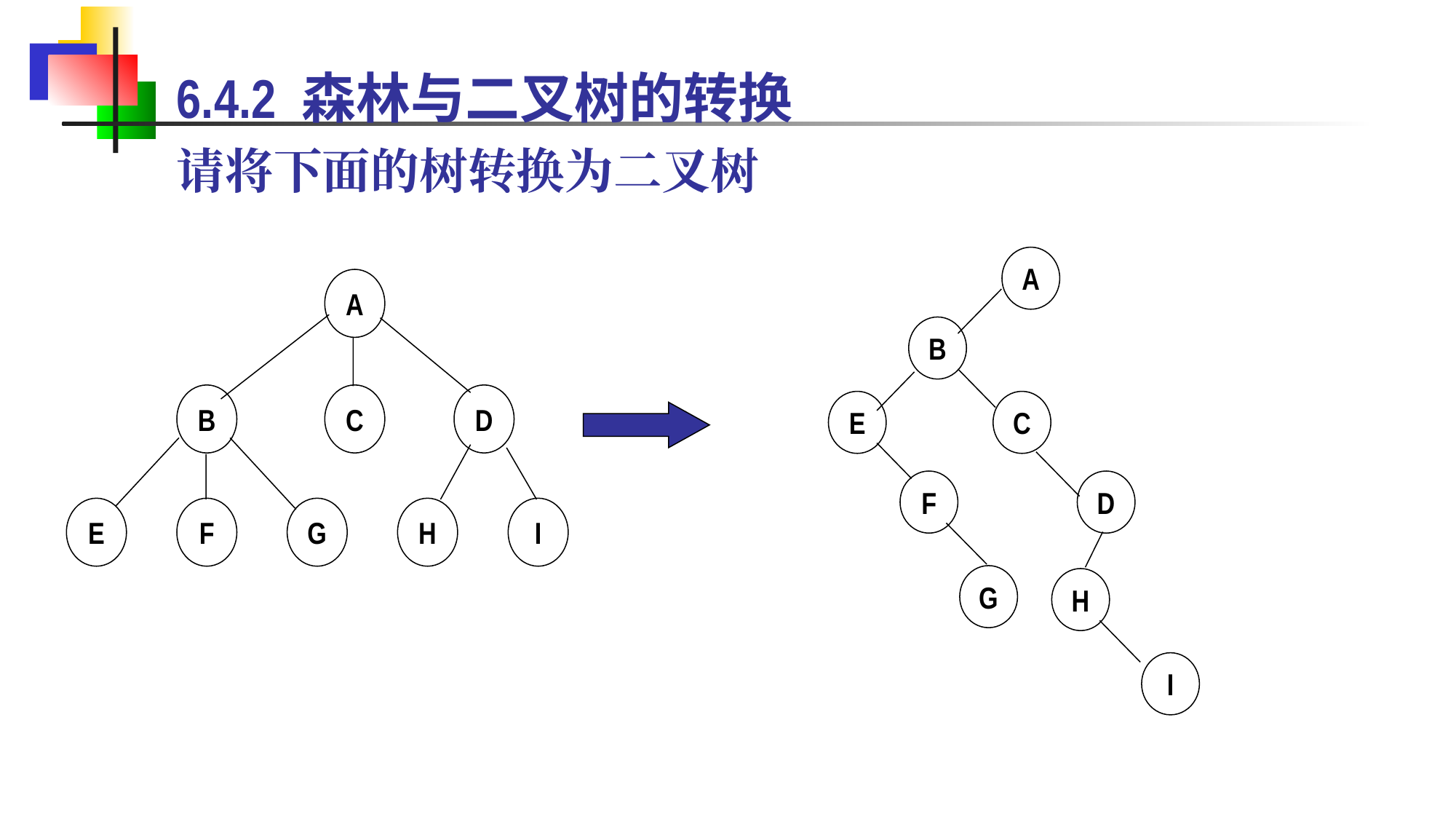

6.4.2 森林与二叉树的转换
请将下面的树转换为二叉树
A

B

E
C

F
D

G
H

I
A

B
C
D

E
F
G
H
I